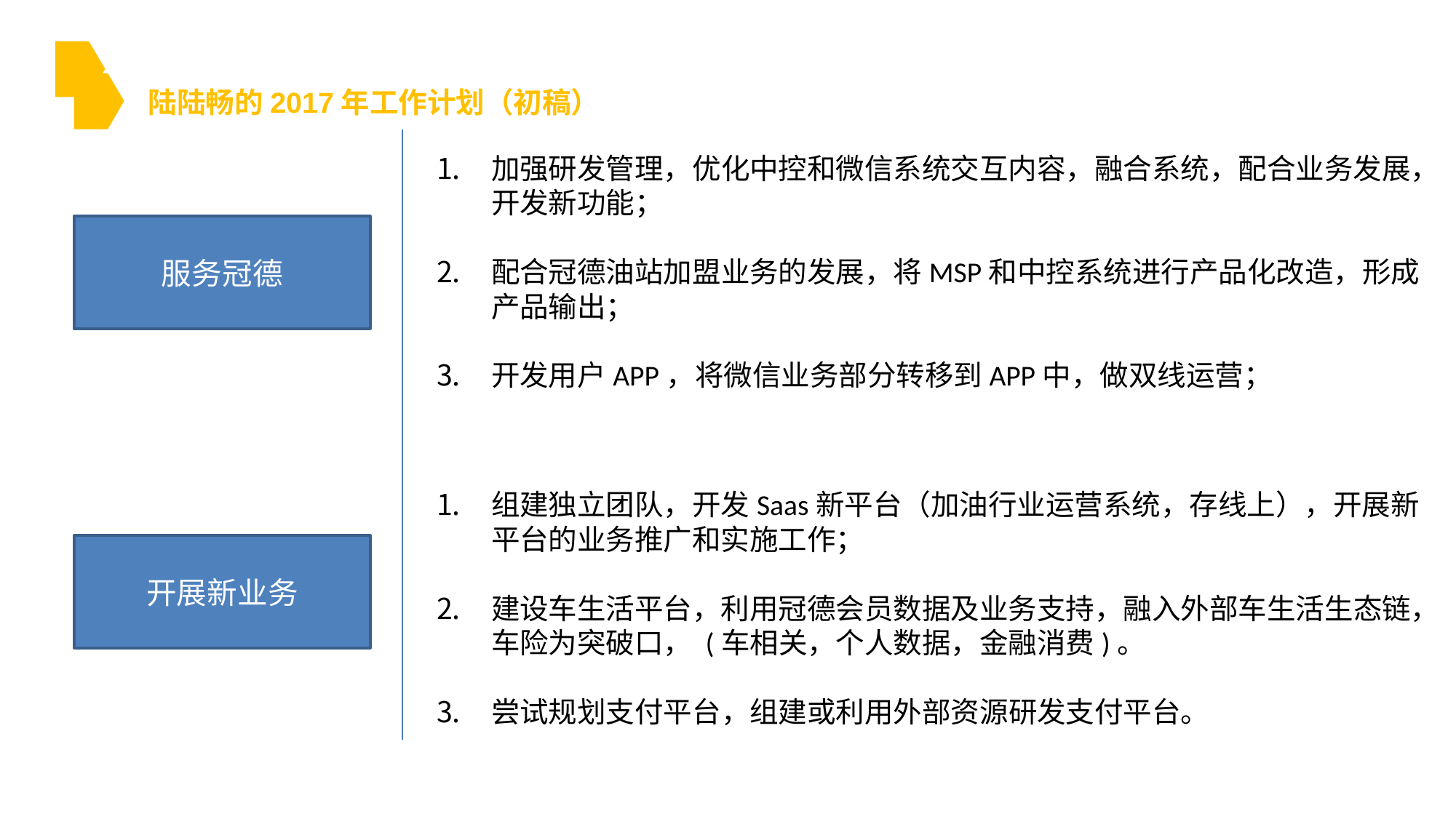

陆陆畅的2017年工作计划（初稿）
加强研发管理，优化中控和微信系统交互内容，融合系统，配合业务发展，开发新功能；

配合冠德油站加盟业务的发展，将MSP和中控系统进行产品化改造，形成产品输出；

开发用户APP，将微信业务部分转移到APP中，做双线运营；
服务冠德
组建独立团队，开发Saas新平台（加油行业运营系统，存线上），开展新平台的业务推广和实施工作；

建设车生活平台，利用冠德会员数据及业务支持，融入外部车生活生态链，车险为突破口， (车相关，个人数据，金融消费)。

尝试规划支付平台，组建或利用外部资源研发支付平台。
开展新业务